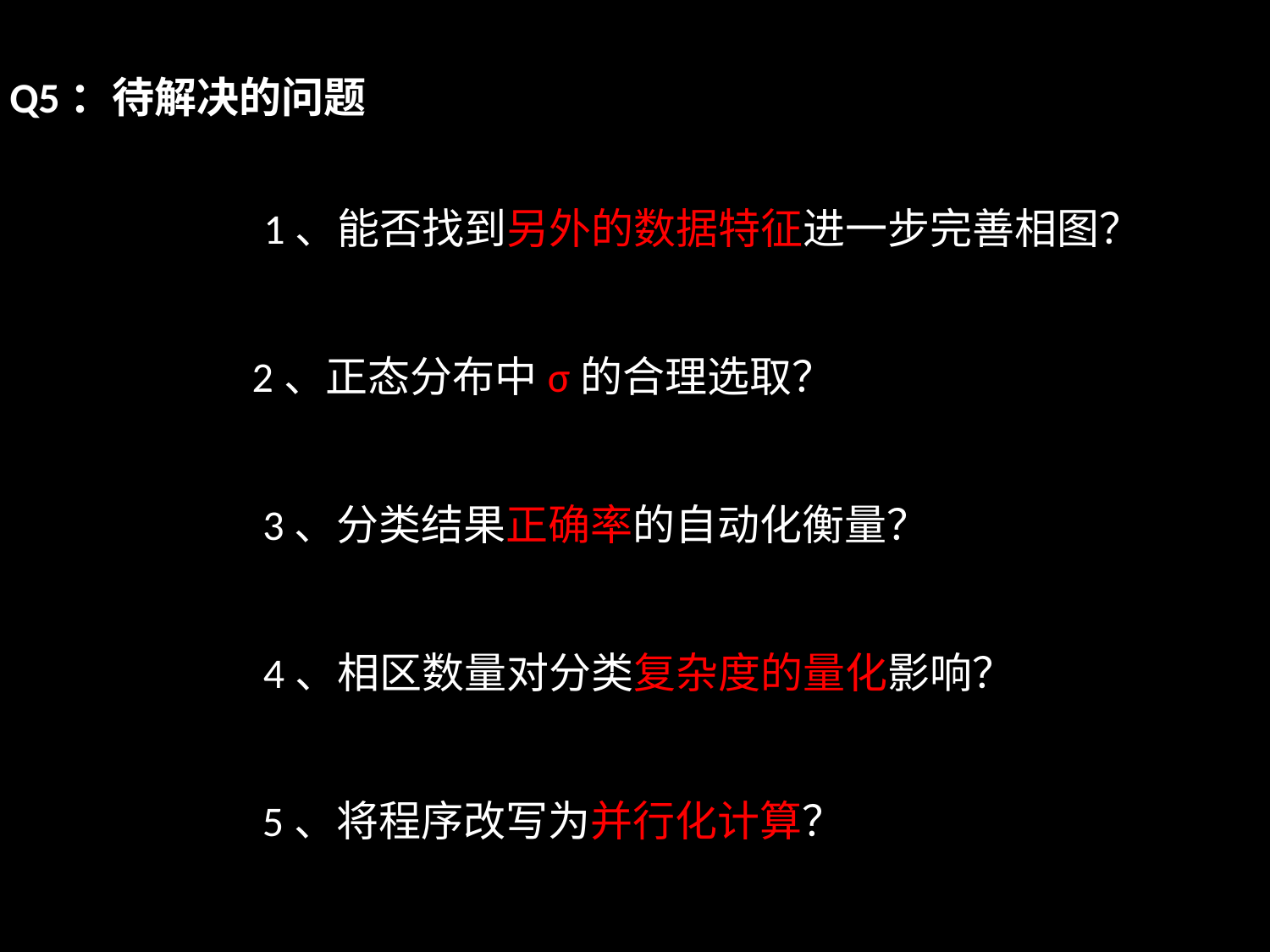

Q5：待解决的问题
1、能否找到另外的数据特征进一步完善相图？
2、正态分布中σ的合理选取？
3、分类结果正确率的自动化衡量？
4、相区数量对分类复杂度的量化影响？
5、将程序改写为并行化计算？